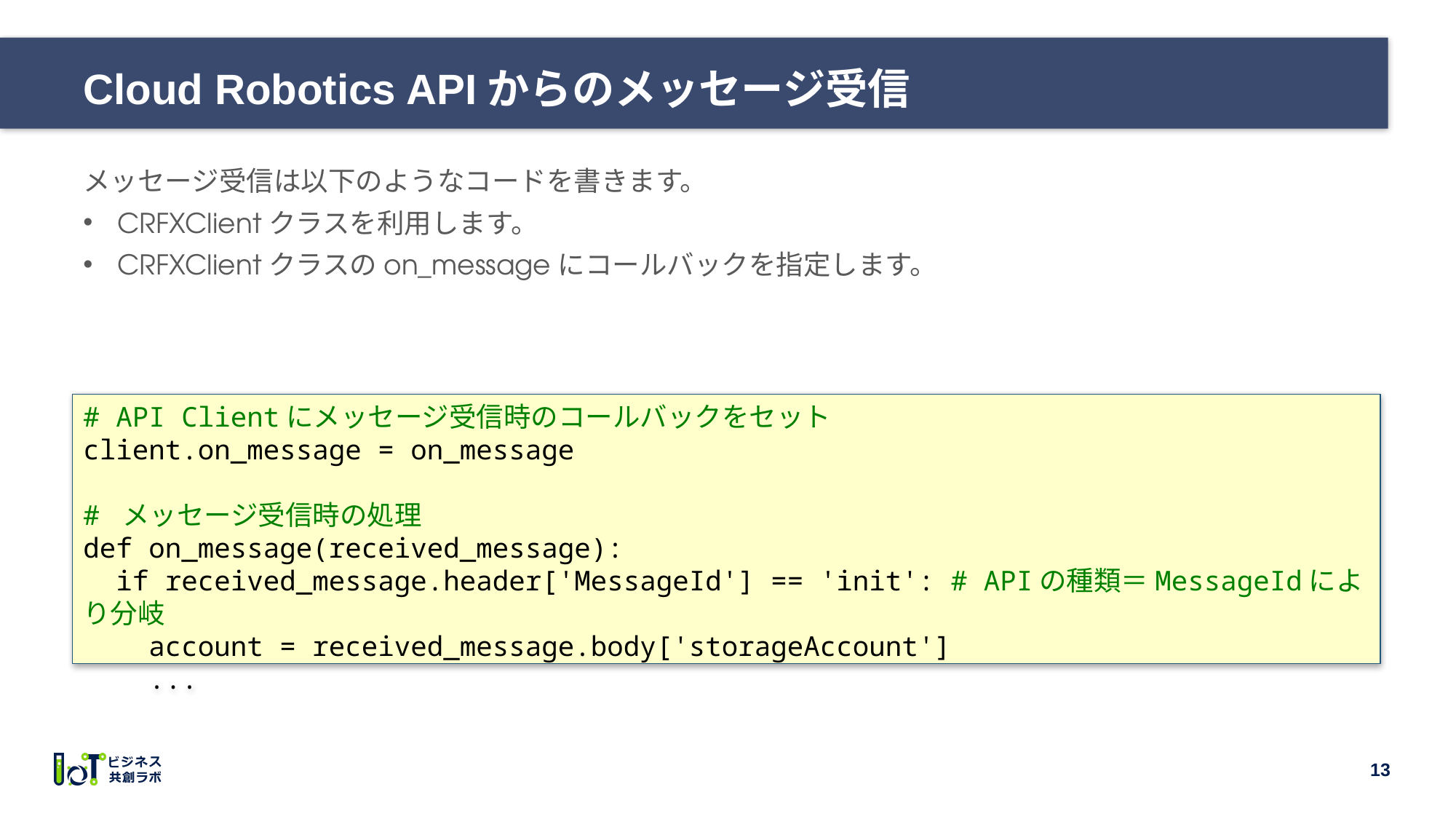

# Cloud Robotics APIからのメッセージ受信
メッセージ受信は以下のようなコードを書きます。
CRFXClientクラスを利用します。
CRFXClientクラスのon_messageにコールバックを指定します。
# API Clientにメッセージ受信時のコールバックをセット
client.on_message = on_message

# メッセージ受信時の処理
def on_message(received_message):
  if received_message.header['MessageId'] == 'init': # APIの種類＝MessageIdにより分岐
    account = received_message.body['storageAccount']
    ...